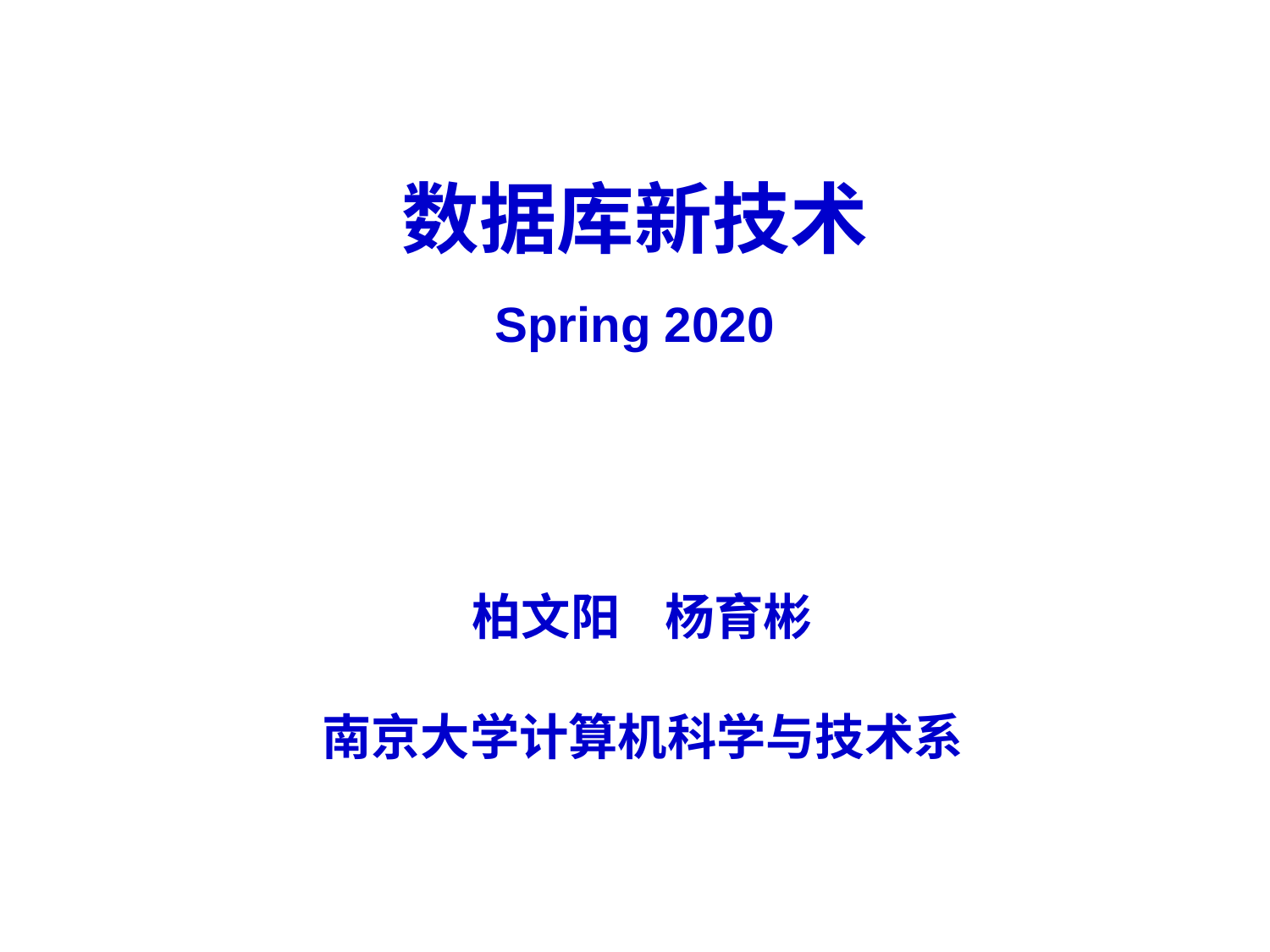

# 数据库新技术 Spring 2020
柏文阳    杨育彬

南京大学计算机科学与技术系